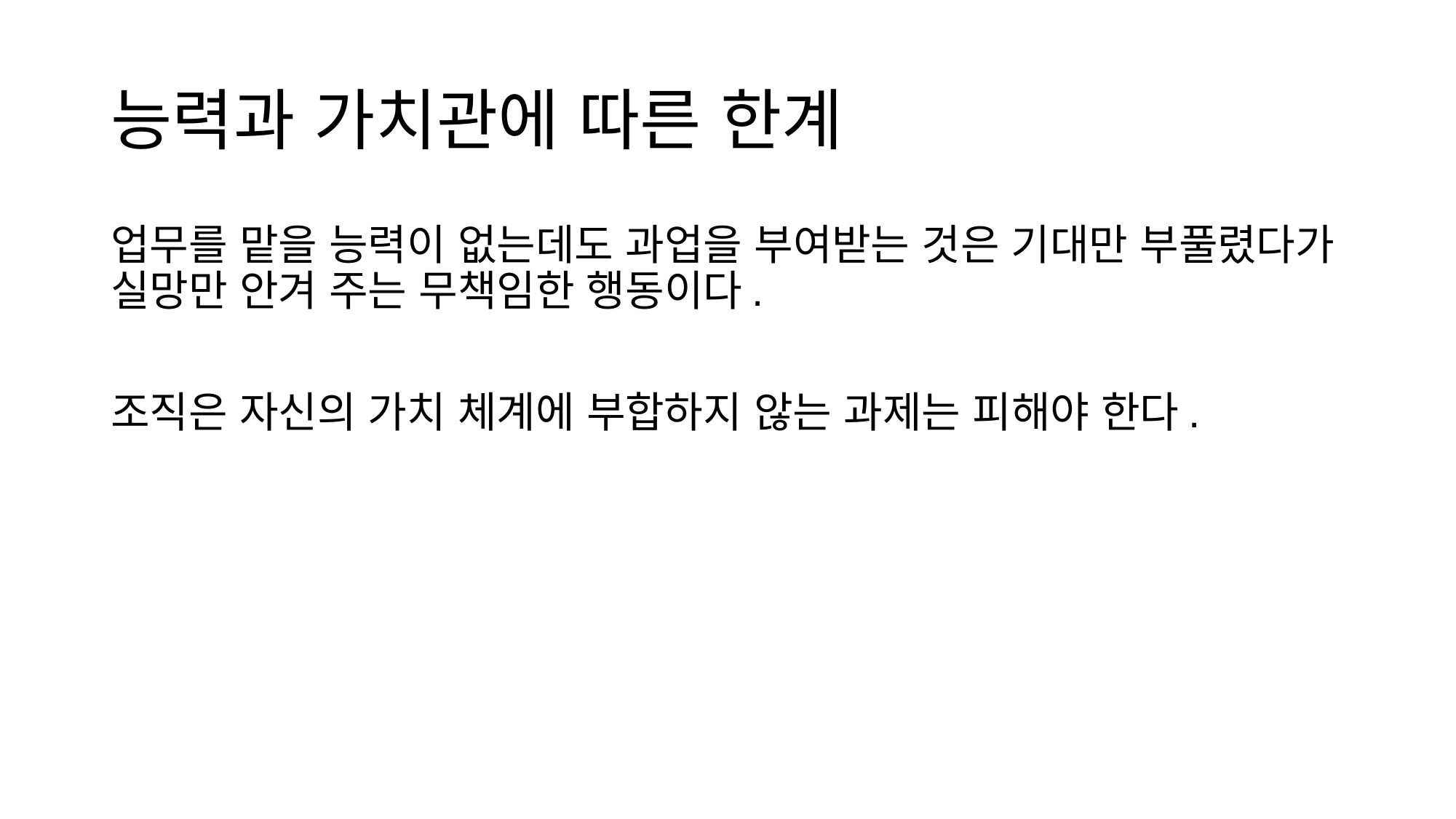

# 능력과 가치관에 따른 한계
업무를 맡을 능력이 없는데도 과업을 부여받는 것은 기대만 부풀렸다가 실망만 안겨 주는 무책임한 행동이다.

조직은 자신의 가치 체계에 부합하지 않는 과제는 피해야 한다.